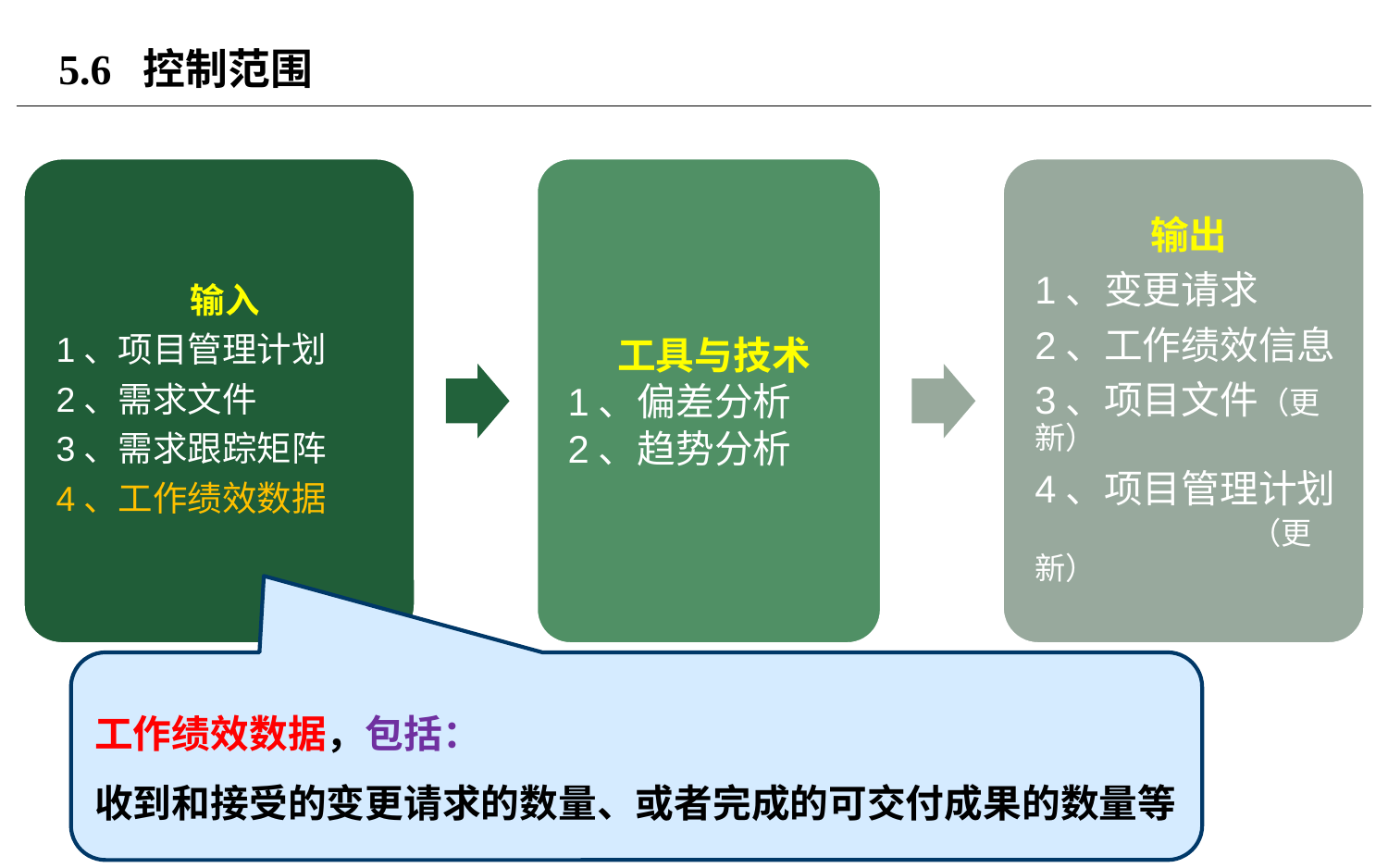

# 5.6  控制范围
输入
1、项目管理计划
2、需求文件
3、需求跟踪矩阵
4、工作绩效数据

工具与技术
1、偏差分析
2、趋势分析

输出
1、变更请求
2、工作绩效信息
3、项目文件（更新）
4、项目管理计划	         （更新）
工作绩效数据，包括：
收到和接受的变更请求的数量、或者完成的可交付成果的数量等